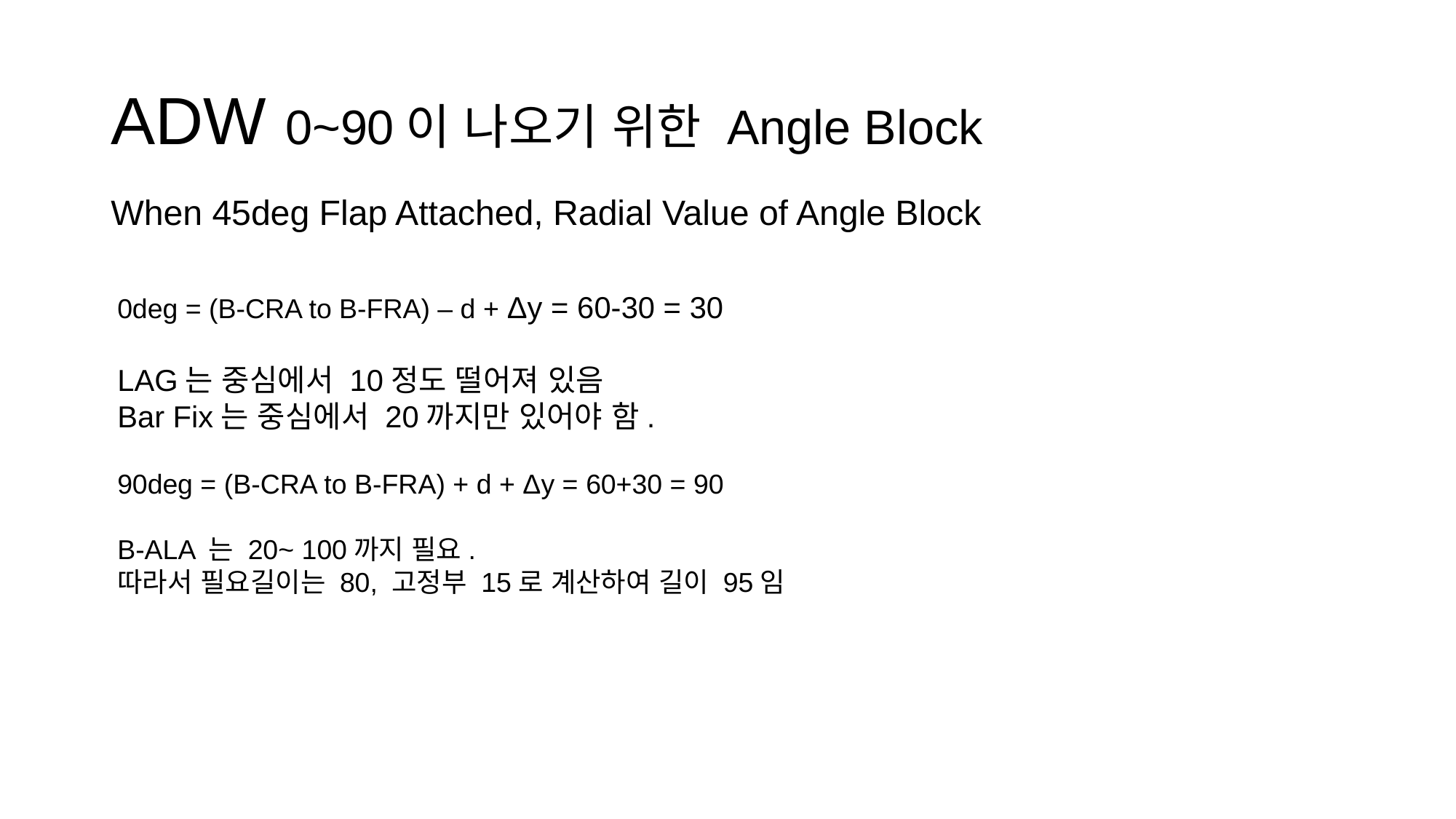

# ADW 0~90이 나오기 위한 Angle Block
When 45deg Flap Attached, Radial Value of Angle Block

0deg = (B-CRA to B-FRA) – d + Δy = 60-30 = 30

LAG는 중심에서 10정도 떨어져 있음
Bar Fix는 중심에서 20까지만 있어야 함.

90deg = (B-CRA to B-FRA) + d + Δy = 60+30 = 90

B-ALA 는 20~ 100까지 필요.
따라서 필요길이는 80, 고정부 15로 계산하여 길이 95임